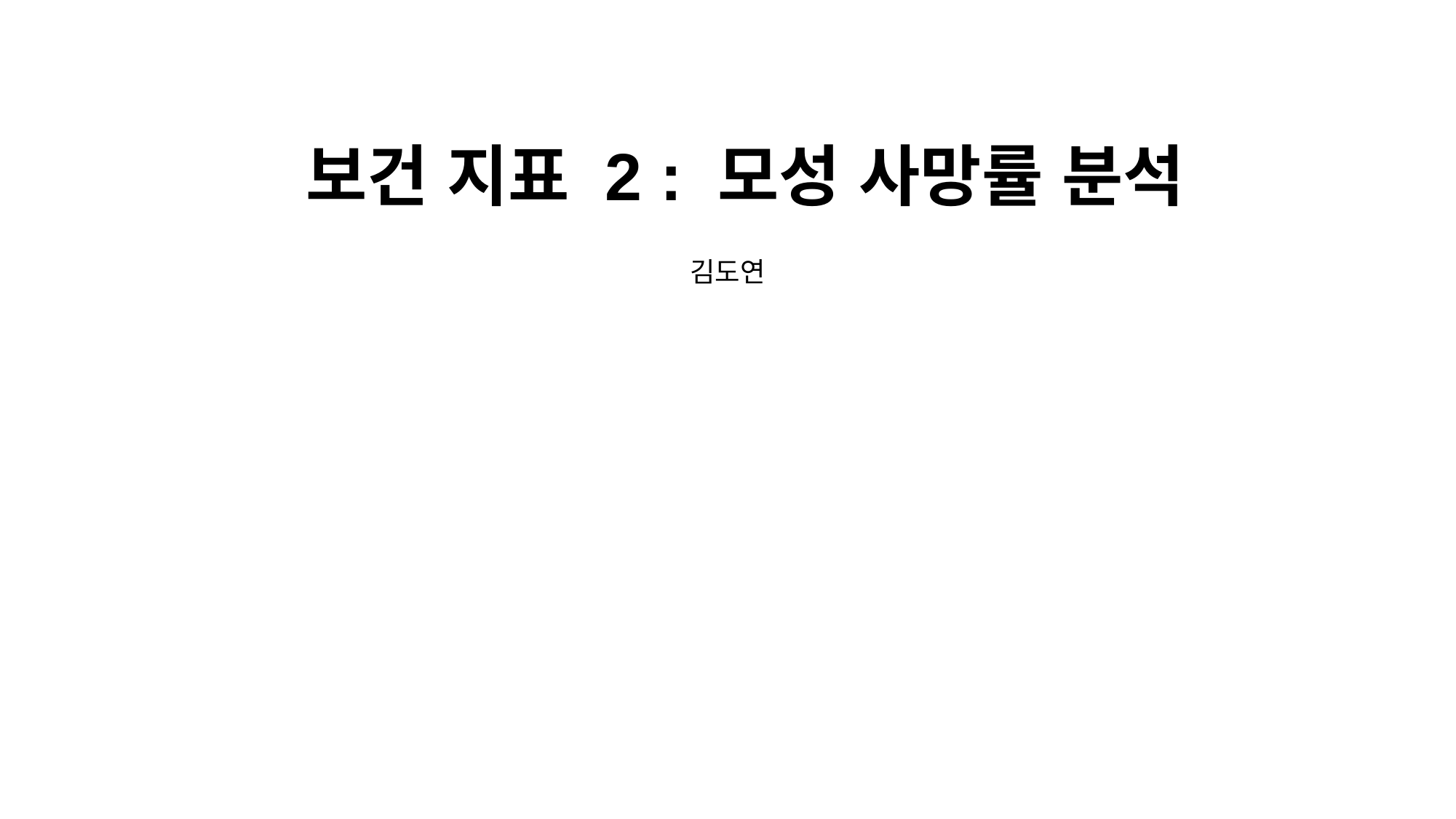

보건 지표 2 : 모성 사망률 분석
김도연